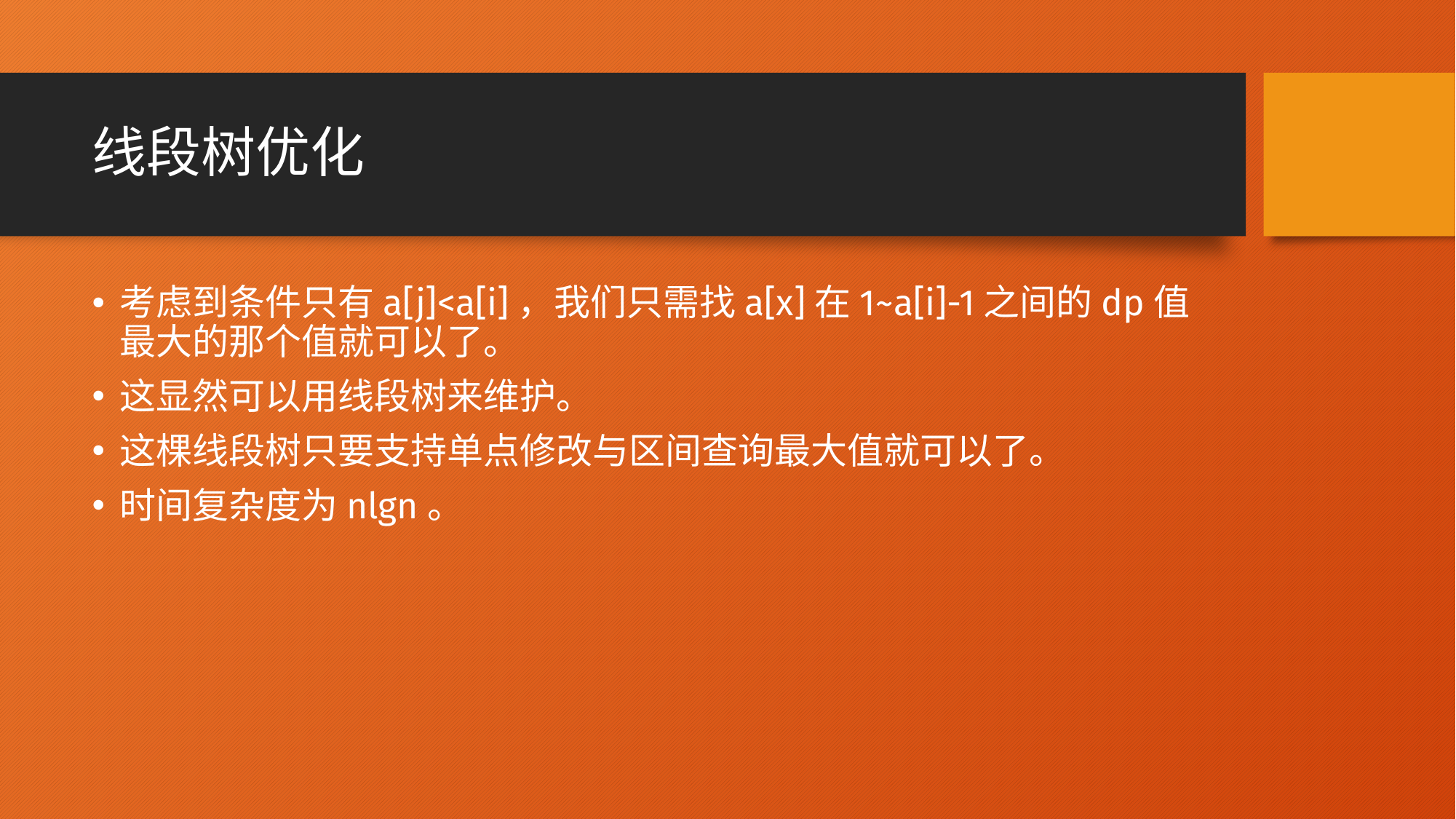

# 线段树优化
考虑到条件只有a[j]<a[i]，我们只需找a[x]在1~a[i]-1之间的dp值最大的那个值就可以了。
这显然可以用线段树来维护。
这棵线段树只要支持单点修改与区间查询最大值就可以了。
时间复杂度为nlgn。